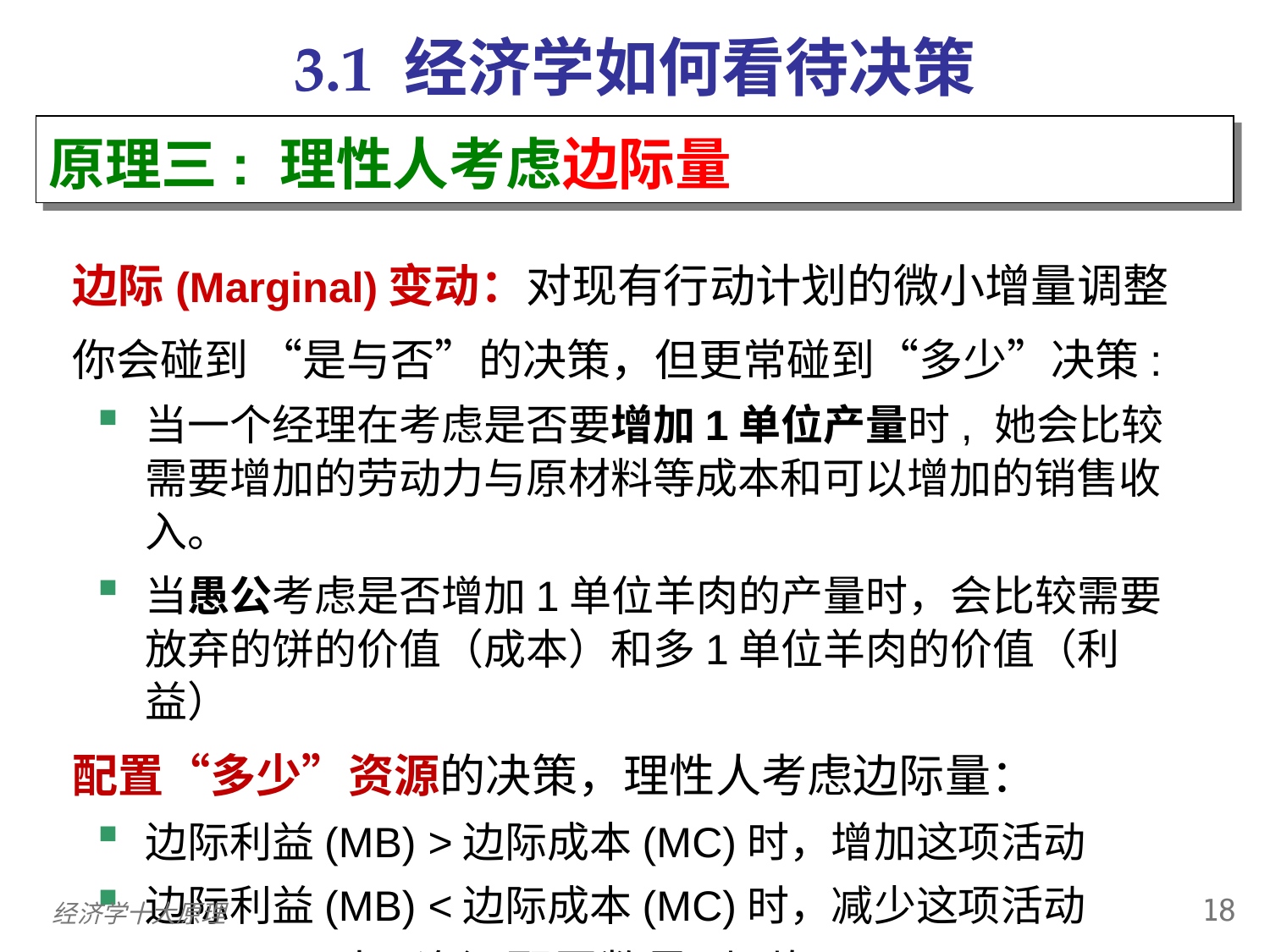

3.1 经济学如何看待决策
原理三: 理性人考虑边际量
边际(Marginal)变动：对现有行动计划的微小增量调整
你会碰到 “是与否”的决策，但更常碰到“多少”决策:
当一个经理在考虑是否要增加1单位产量时, 她会比较需要增加的劳动力与原材料等成本和可以增加的销售收入。
当愚公考虑是否增加1单位羊肉的产量时，会比较需要放弃的饼的价值（成本）和多1单位羊肉的价值（利益）
配置“多少”资源的决策，理性人考虑边际量：
边际利益(MB) >边际成本(MC)时，增加这项活动
边际利益(MB) <边际成本(MC)时，减少这项活动
MB=MC时，资源配置数量刚刚好

18
经济学十大原理